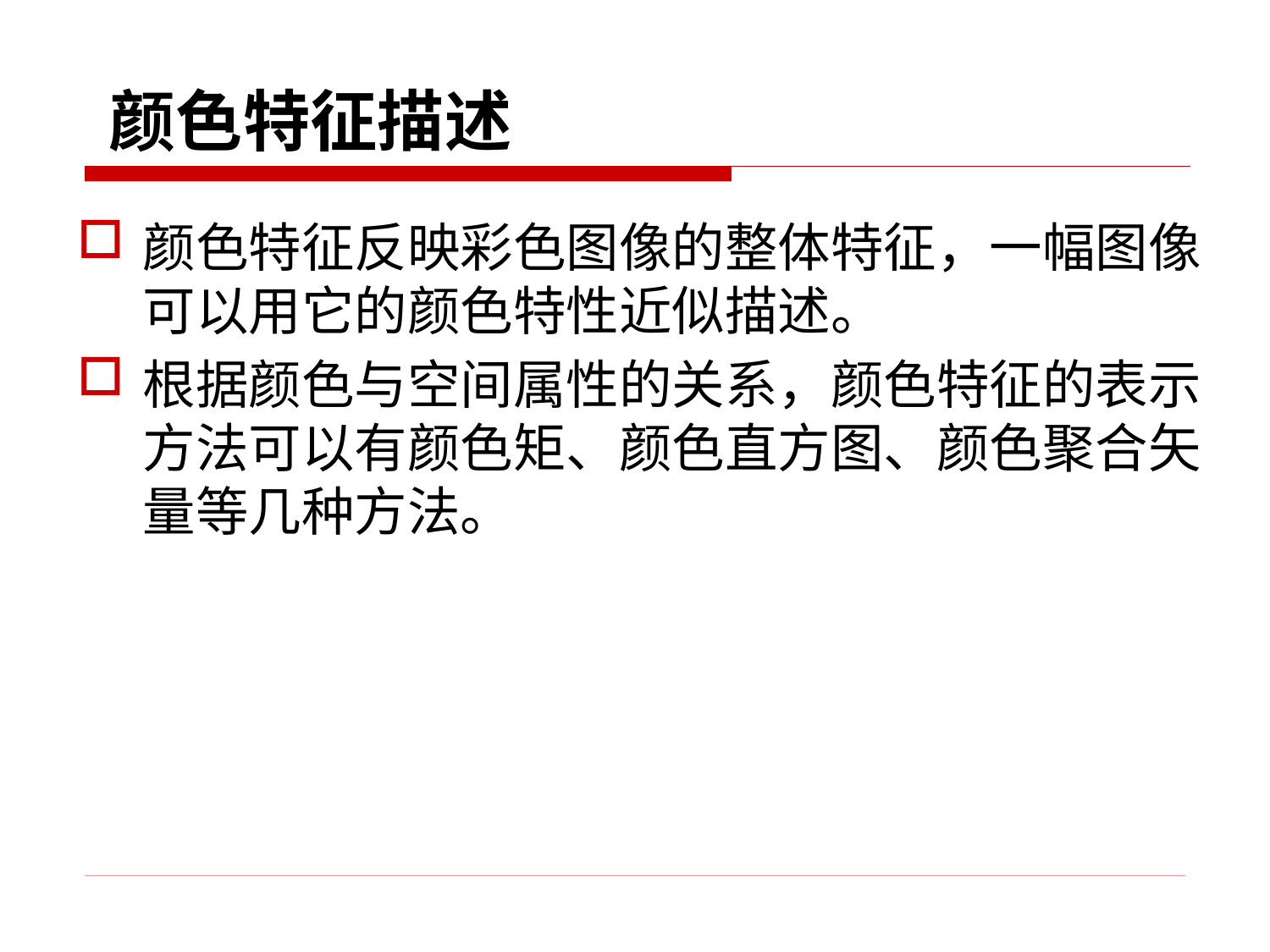

# 颜色特征描述

颜色特征反映彩色图像的整体特征，一幅图像可以用它的颜色特性近似描述。
根据颜色与空间属性的关系，颜色特征的表示方法可以有颜色矩、颜色直方图、颜色聚合矢量等几种方法。